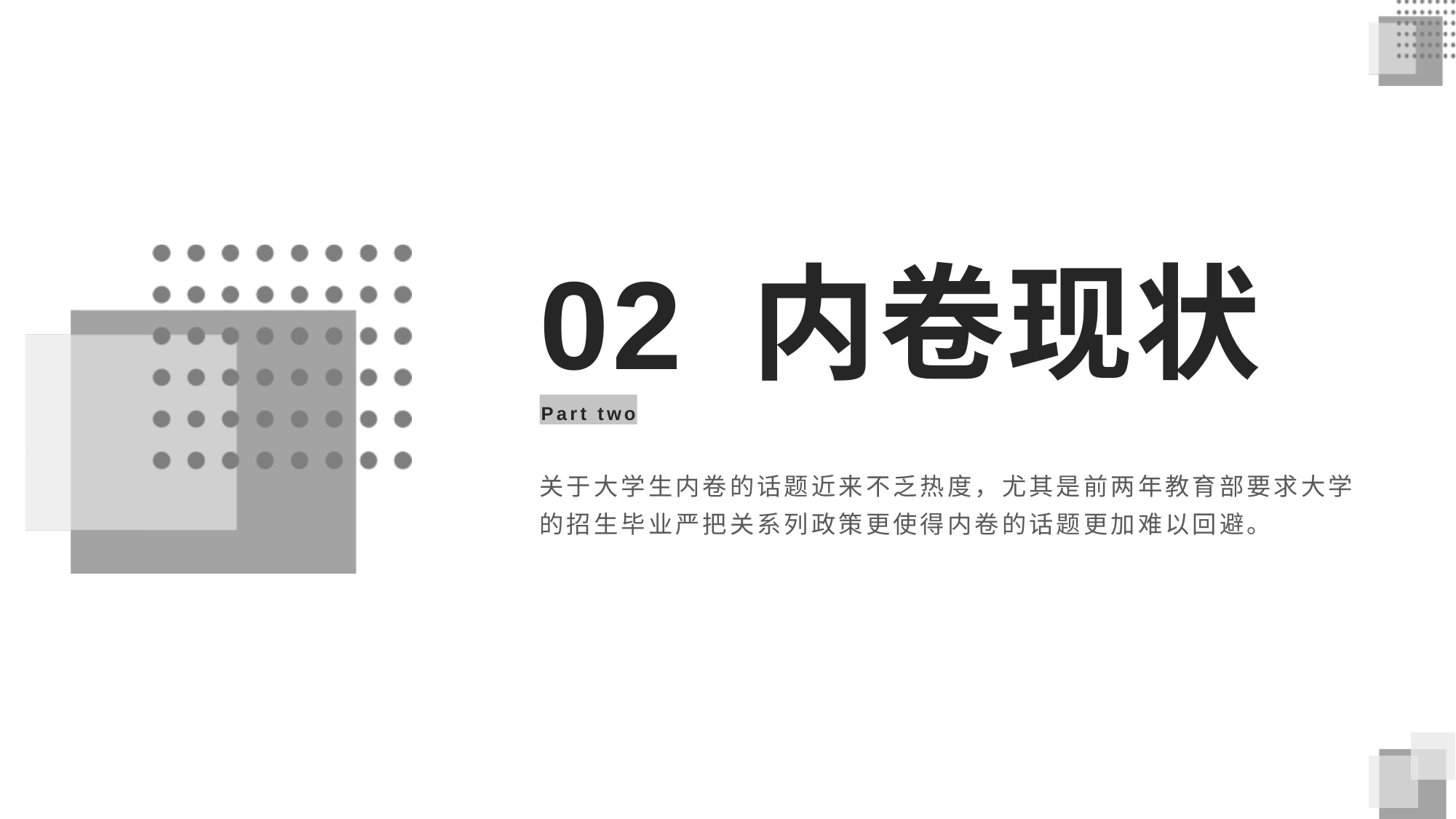

02 内卷现状
Part two
关于大学生内卷的话题近来不乏热度，尤其是前两年教育部要求大学的招生毕业严把关系列政策更使得内卷的话题更加难以回避。